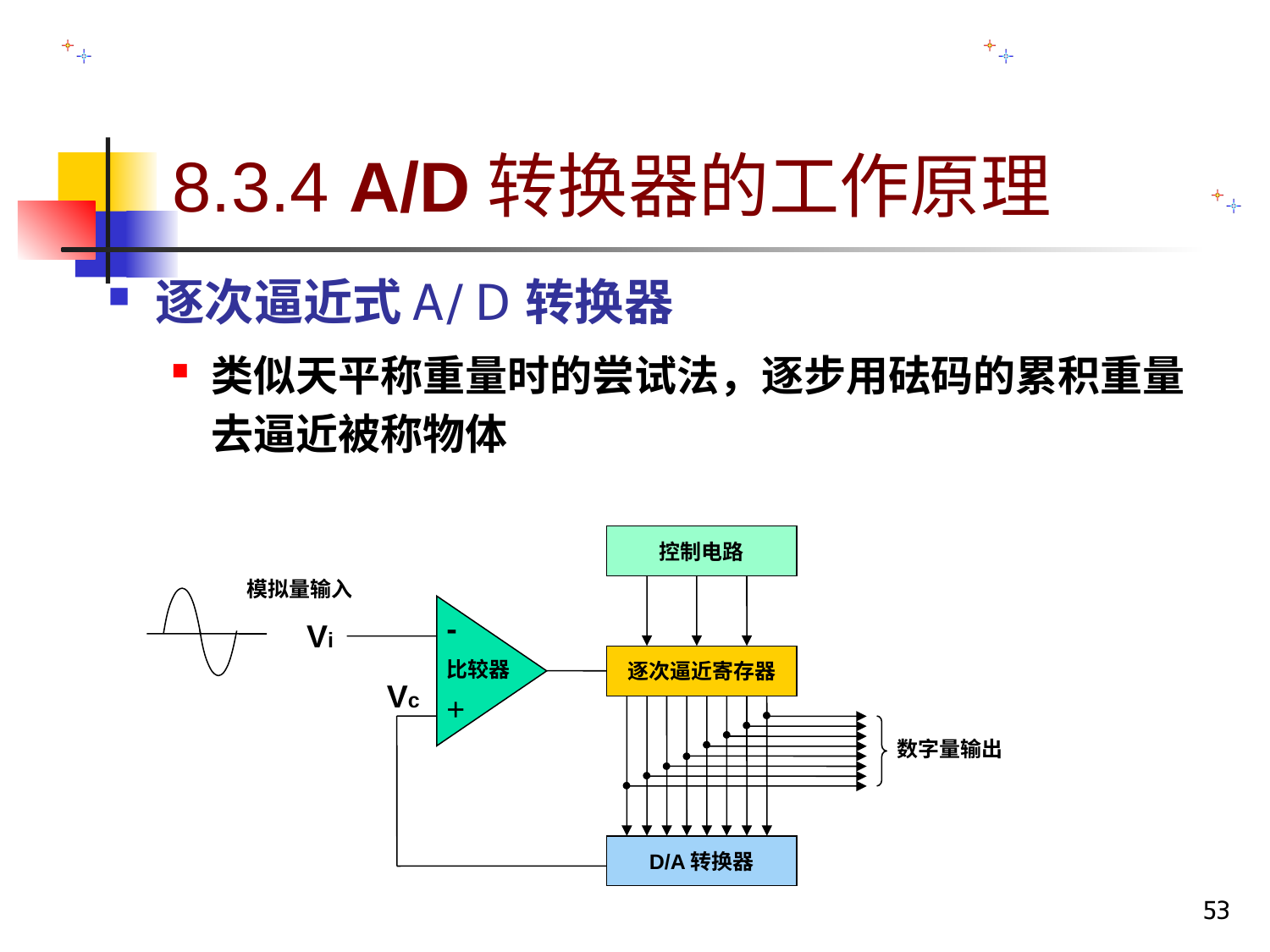

8.3.4 A/D转换器的工作原理
逐次逼近式A/D转换器
类似天平称重量时的尝试法，逐步用砝码的累积重量去逼近被称物体
控制电路
模拟量输入

Vi
-

逐次逼近寄存器
比较器

Vc
+

数字量输出

D/A转换器

53